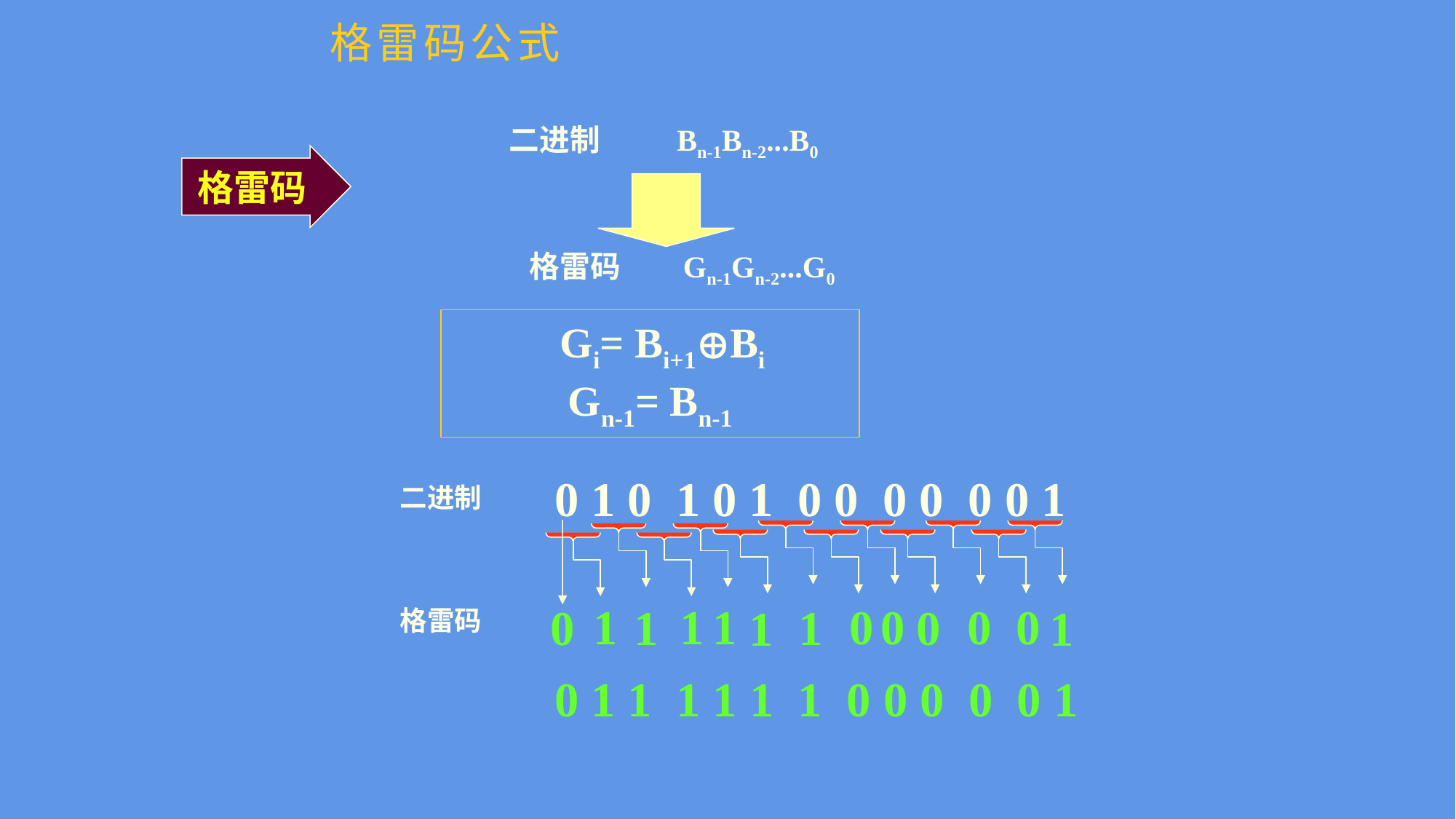

格雷码公式
二进制          Bn-1Bn-2...B0
格雷码

格雷码        Gn-1Gn-2...G0
   Gi= Bi+1⊕Bi
Gn-1= Bn-1
0 1 0  1 0 1  0 0  0 0  0 0 1
二进制

1
1
1
0
0
0
0
0
1
1
0
1
1
格雷码
0 1 1  1 1 1  1  0 0 0  0  0 1
1